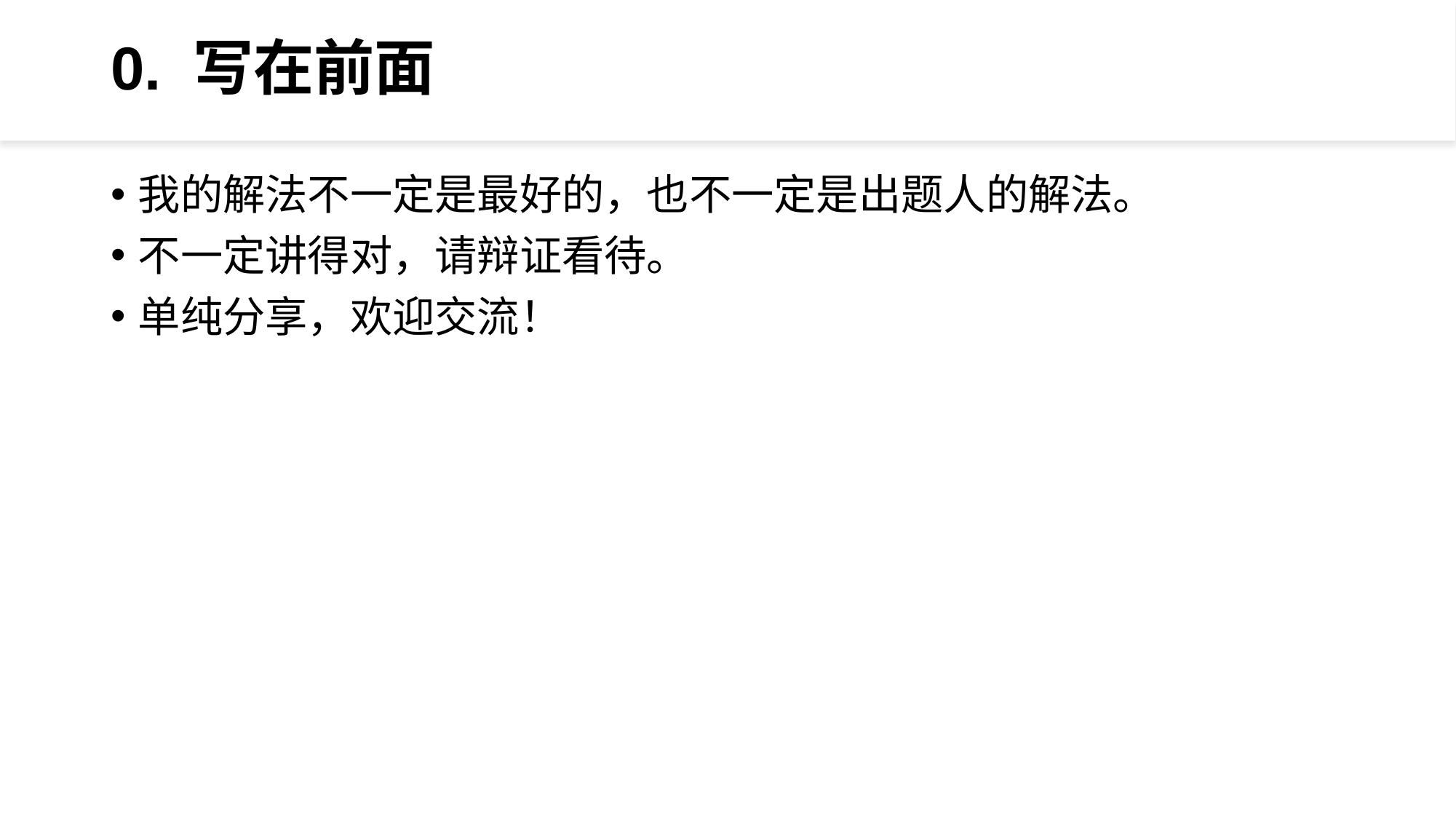

# 0. 写在前面
我的解法不一定是最好的，也不一定是出题人的解法。
不一定讲得对，请辩证看待。
单纯分享，欢迎交流！